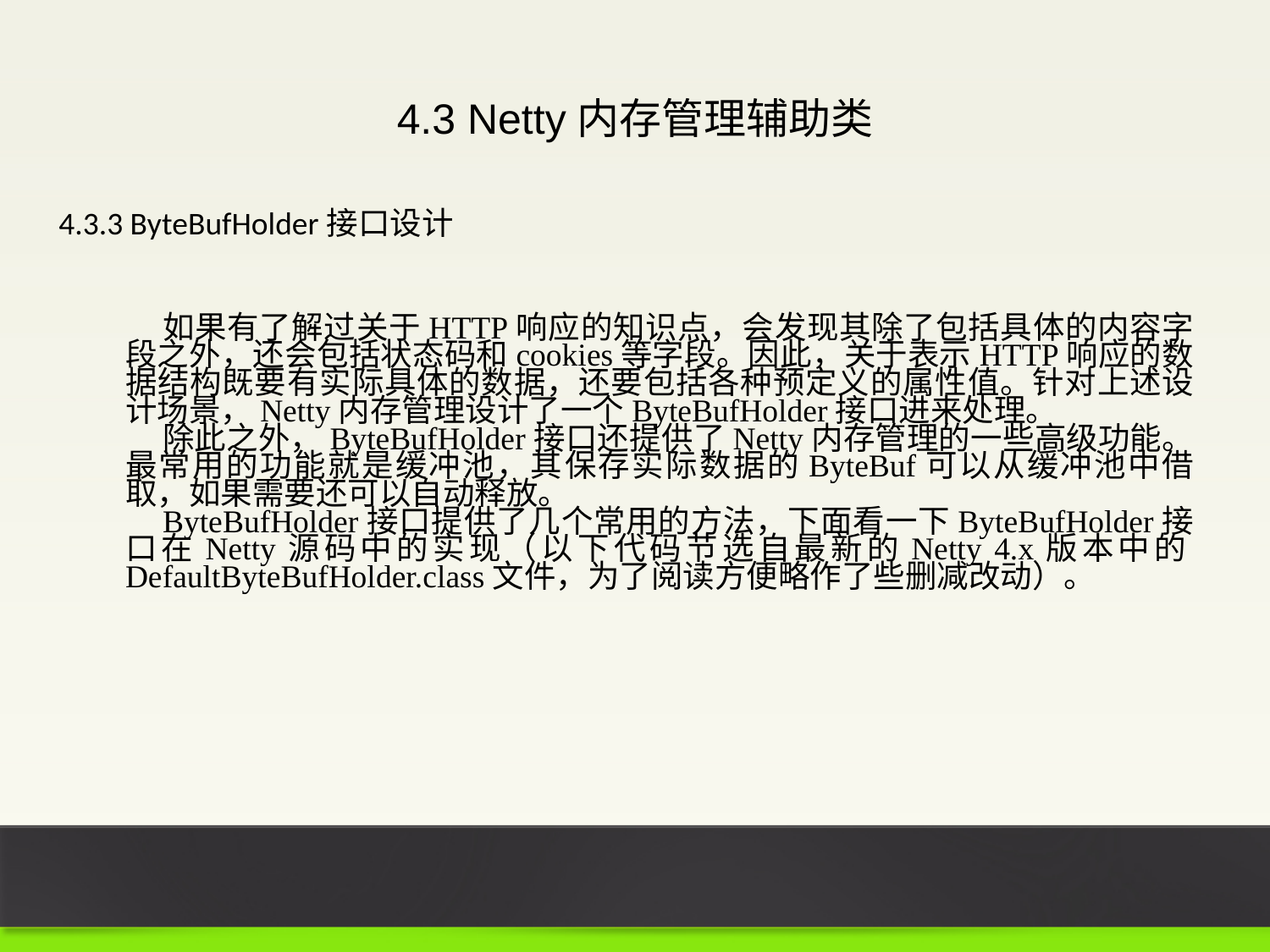

4.3 Netty内存管理辅助类
4.3.3 ByteBufHolder接口设计
如果有了解过关于HTTP响应的知识点，会发现其除了包括具体的内容字段之外，还会包括状态码和cookies等字段。因此，关于表示HTTP响应的数据结构既要有实际具体的数据，还要包括各种预定义的属性值。针对上述设计场景，Netty内存管理设计了一个ByteBufHolder接口进来处理。
除此之外，ByteBufHolder接口还提供了Netty内存管理的一些高级功能。最常用的功能就是缓冲池，其保存实际数据的ByteBuf可以从缓冲池中借取，如果需要还可以自动释放。
ByteBufHolder接口提供了几个常用的方法，下面看一下ByteBufHolder接口在Netty源码中的实现（以下代码节选自最新的Netty 4.x版本中的DefaultByteBufHolder.class文件，为了阅读方便略作了些删减改动）。